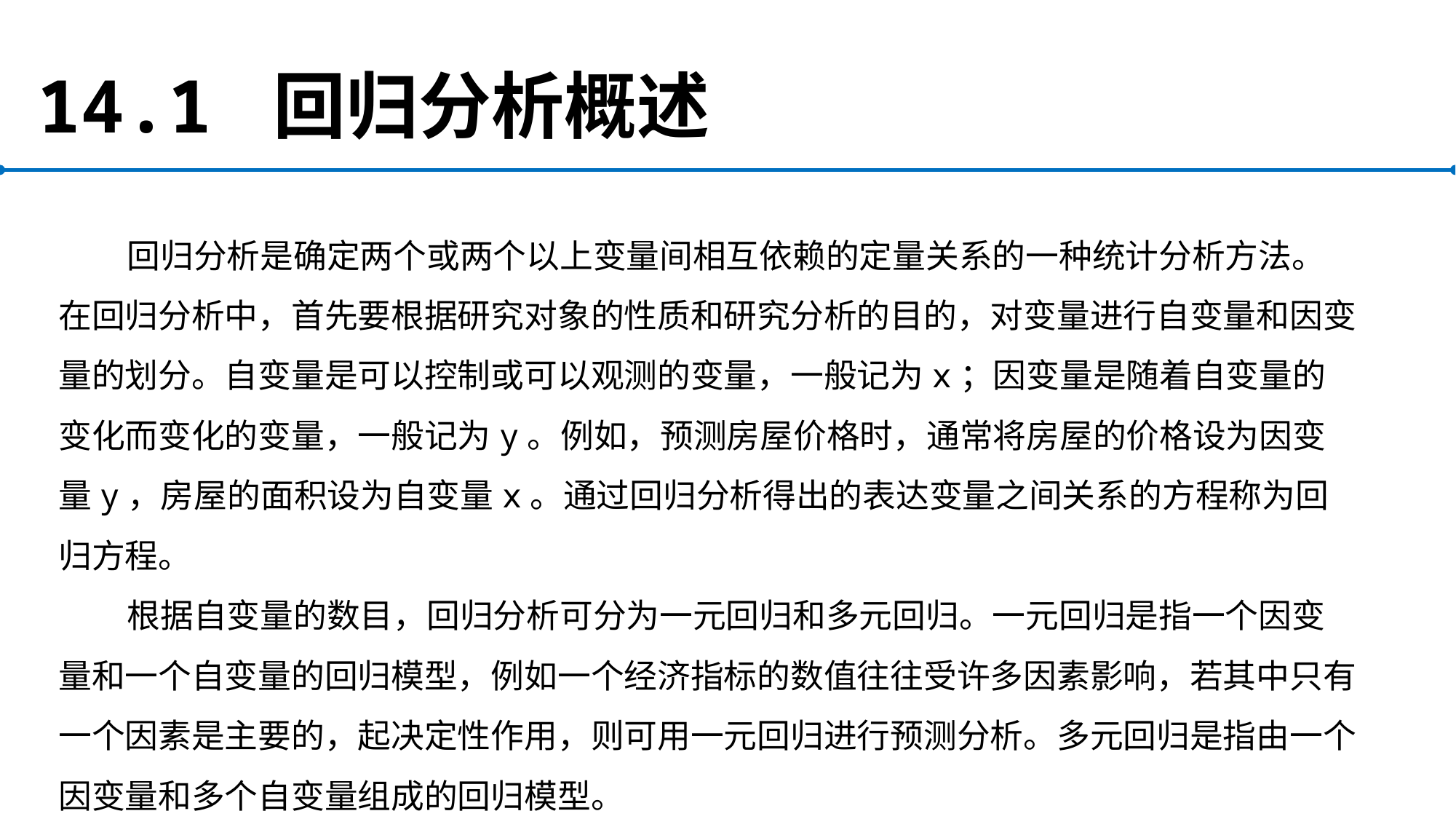

# 14.1 回归分析概述
回归分析是确定两个或两个以上变量间相互依赖的定量关系的一种统计分析方法。在回归分析中，首先要根据研究对象的性质和研究分析的目的，对变量进行自变量和因变量的划分。自变量是可以控制或可以观测的变量，一般记为x；因变量是随着自变量的变化而变化的变量，一般记为y。例如，预测房屋价格时，通常将房屋的价格设为因变量y，房屋的面积设为自变量x。通过回归分析得出的表达变量之间关系的方程称为回归方程。
根据自变量的数目，回归分析可分为一元回归和多元回归。一元回归是指一个因变量和一个自变量的回归模型，例如一个经济指标的数值往往受许多因素影响，若其中只有一个因素是主要的，起决定性作用，则可用一元回归进行预测分析。多元回归是指由一个因变量和多个自变量组成的回归模型。